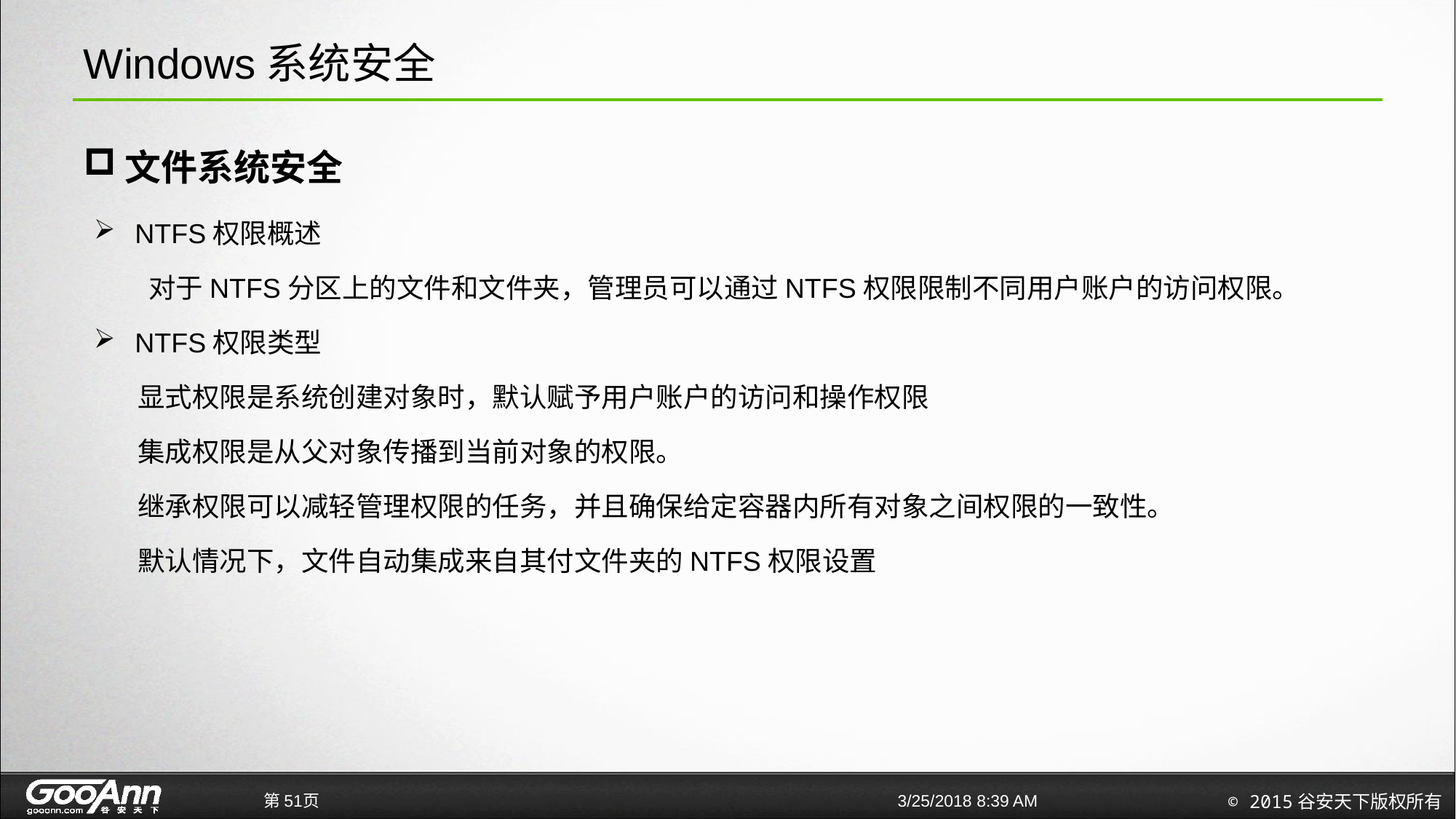

# Windows系统安全
文件系统安全
NTFS权限概述
对于NTFS分区上的文件和文件夹，管理员可以通过NTFS权限限制不同用户账户的访问权限。
NTFS权限类型
      显式权限是系统创建对象时，默认赋予用户账户的访问和操作权限
      集成权限是从父对象传播到当前对象的权限。
      继承权限可以减轻管理权限的任务，并且确保给定容器内所有对象之间权限的一致性。
      默认情况下，文件自动集成来自其付文件夹的NTFS权限设置